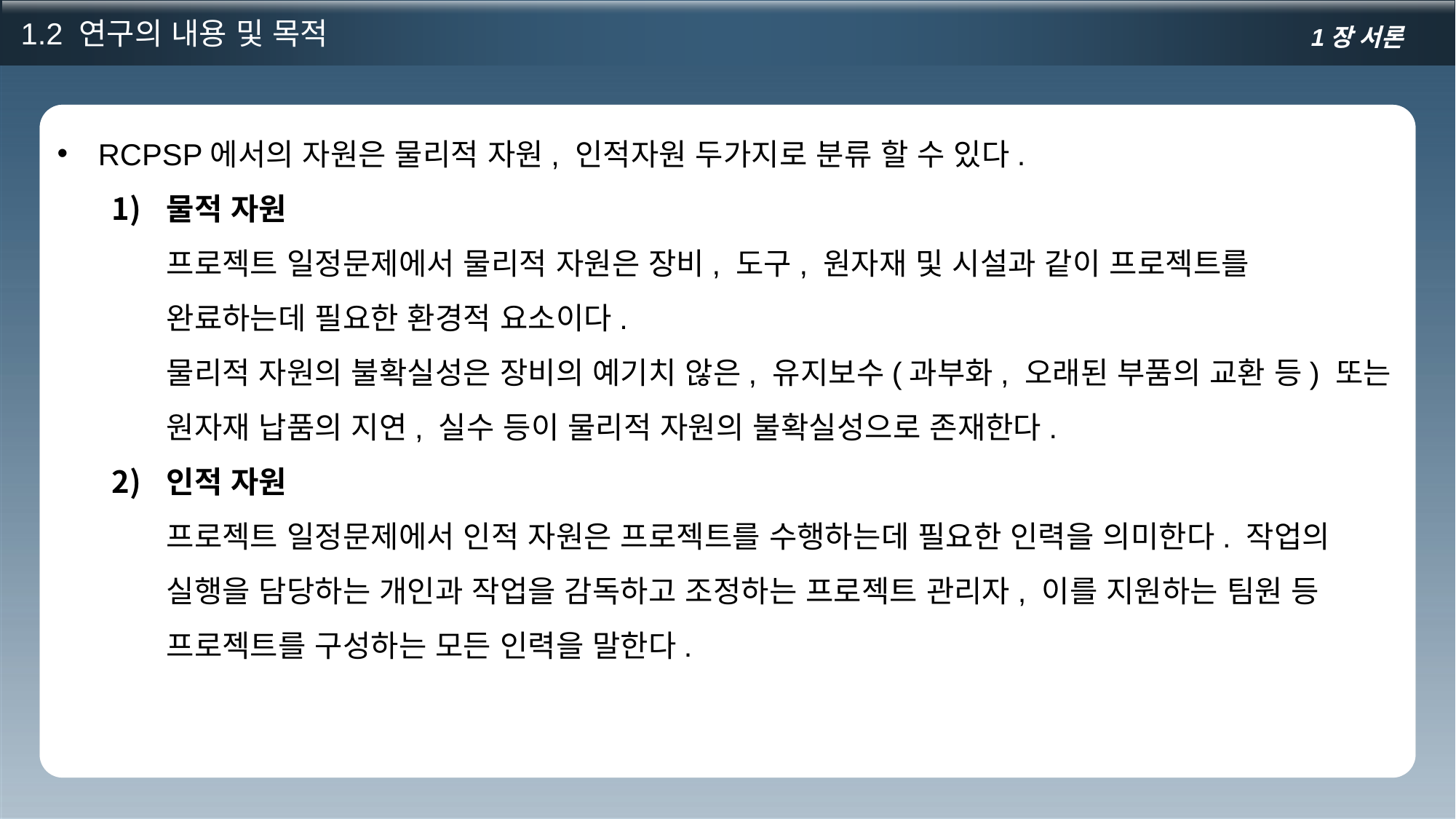

1.2 연구의 내용 및 목적
1장 서론
RCPSP에서의 자원은 물리적 자원, 인적자원 두가지로 분류 할 수 있다.
물적 자원
프로젝트 일정문제에서 물리적 자원은 장비, 도구, 원자재 및 시설과 같이 프로젝트를 완료하는데 필요한 환경적 요소이다.
물리적 자원의 불확실성은 장비의 예기치 않은, 유지보수(과부화, 오래된 부품의 교환 등) 또는 원자재 납품의 지연, 실수 등이 물리적 자원의 불확실성으로 존재한다.
인적 자원
프로젝트 일정문제에서 인적 자원은 프로젝트를 수행하는데 필요한 인력을 의미한다. 작업의 실행을 담당하는 개인과 작업을 감독하고 조정하는 프로젝트 관리자, 이를 지원하는 팀원 등 프로젝트를 구성하는 모든 인력을 말한다.